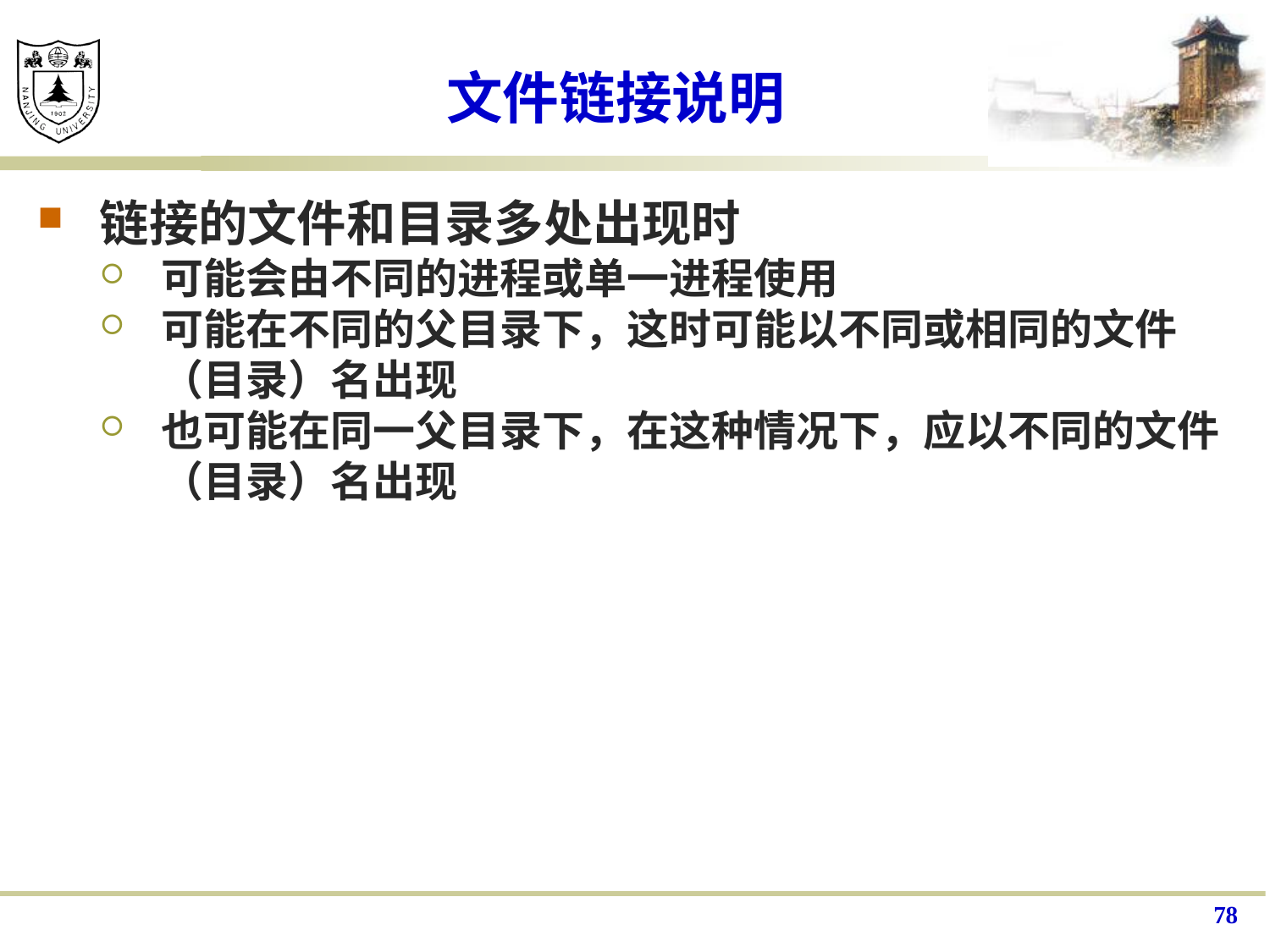

# 文件链接说明
链接的文件和目录多处出现时
可能会由不同的进程或单一进程使用
可能在不同的父目录下，这时可能以不同或相同的文件（目录）名出现
也可能在同一父目录下，在这种情况下，应以不同的文件（目录）名出现
78